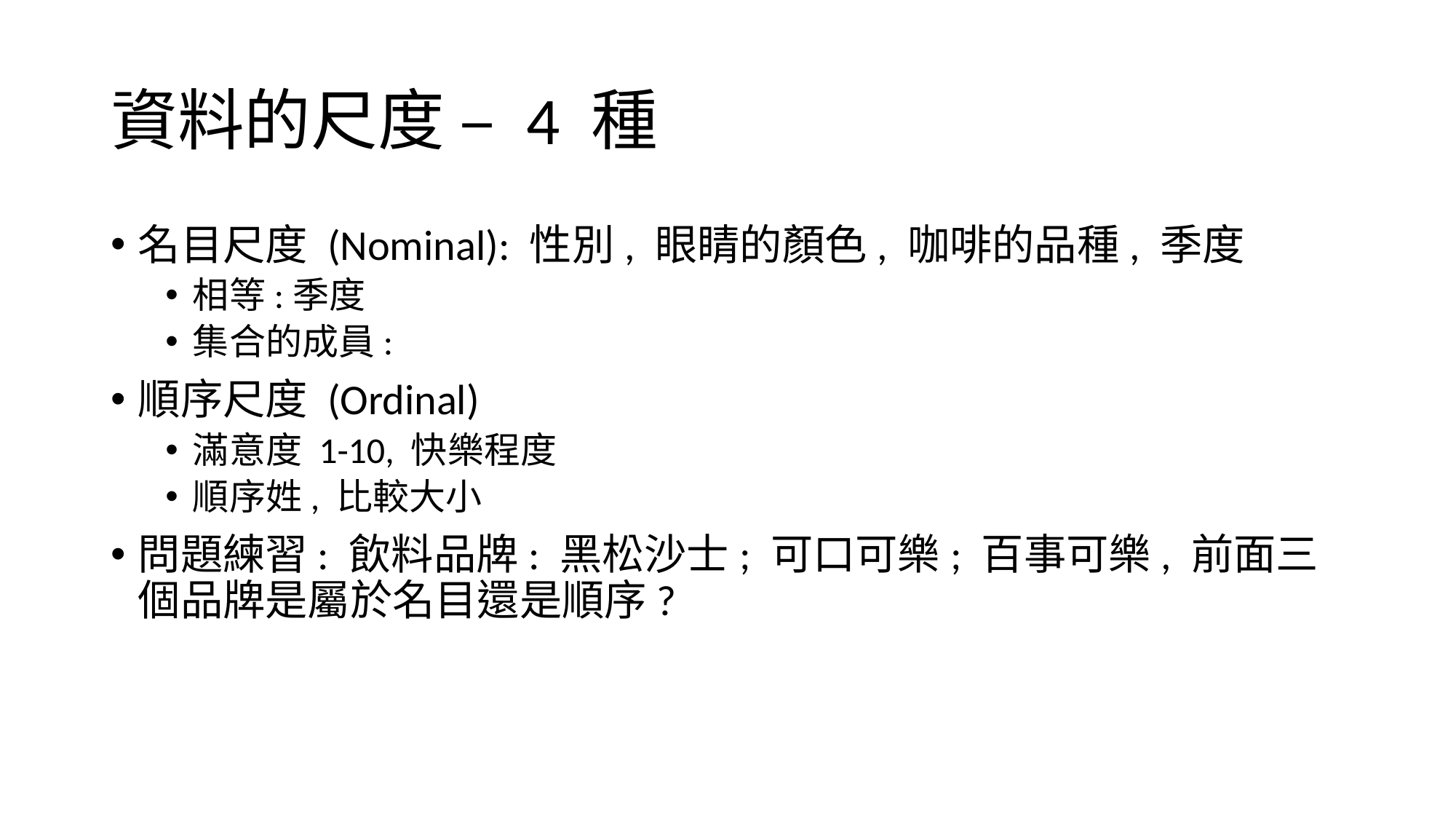

# 資料的尺度 – 4 種
名目尺度 (Nominal): 性別, 眼睛的顏色, 咖啡的品種, 季度
相等:季度
集合的成員:
順序尺度 (Ordinal)
滿意度 1-10, 快樂程度
順序姓, 比較大小
問題練習: 飲料品牌: 黑松沙士; 可口可樂; 百事可樂, 前面三個品牌是屬於名目還是順序?